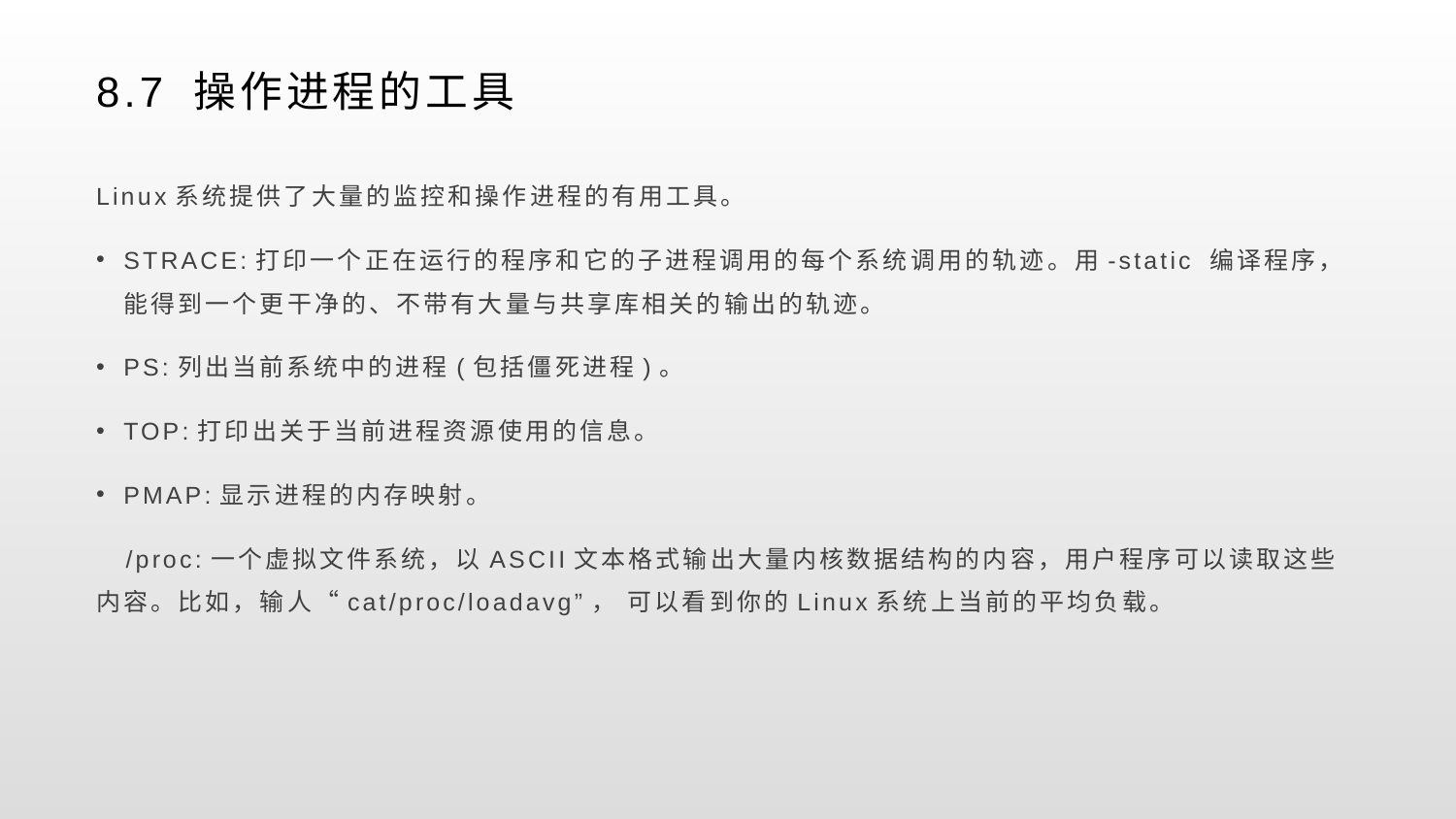

# 8.7 操作进程的工具
Linux系统提供了大量的监控和操作进程的有用工具。
STRACE:打印一个正在运行的程序和它的子进程调用的每个系统调用的轨迹。用-static 编译程序，能得到一个更干净的、不带有大量与共享库相关的输出的轨迹。
PS:列出当前系统中的进程(包括僵死进程)。
TOP:打印出关于当前进程资源使用的信息。
PMAP:显示进程的内存映射。
   /proc:一个虚拟文件系统，以ASCII文本格式输出大量内核数据结构的内容，用户程序可以读取这些内容。比如，输人“cat/proc/loadavg”， 可以看到你的Linux系统上当前的平均负载。